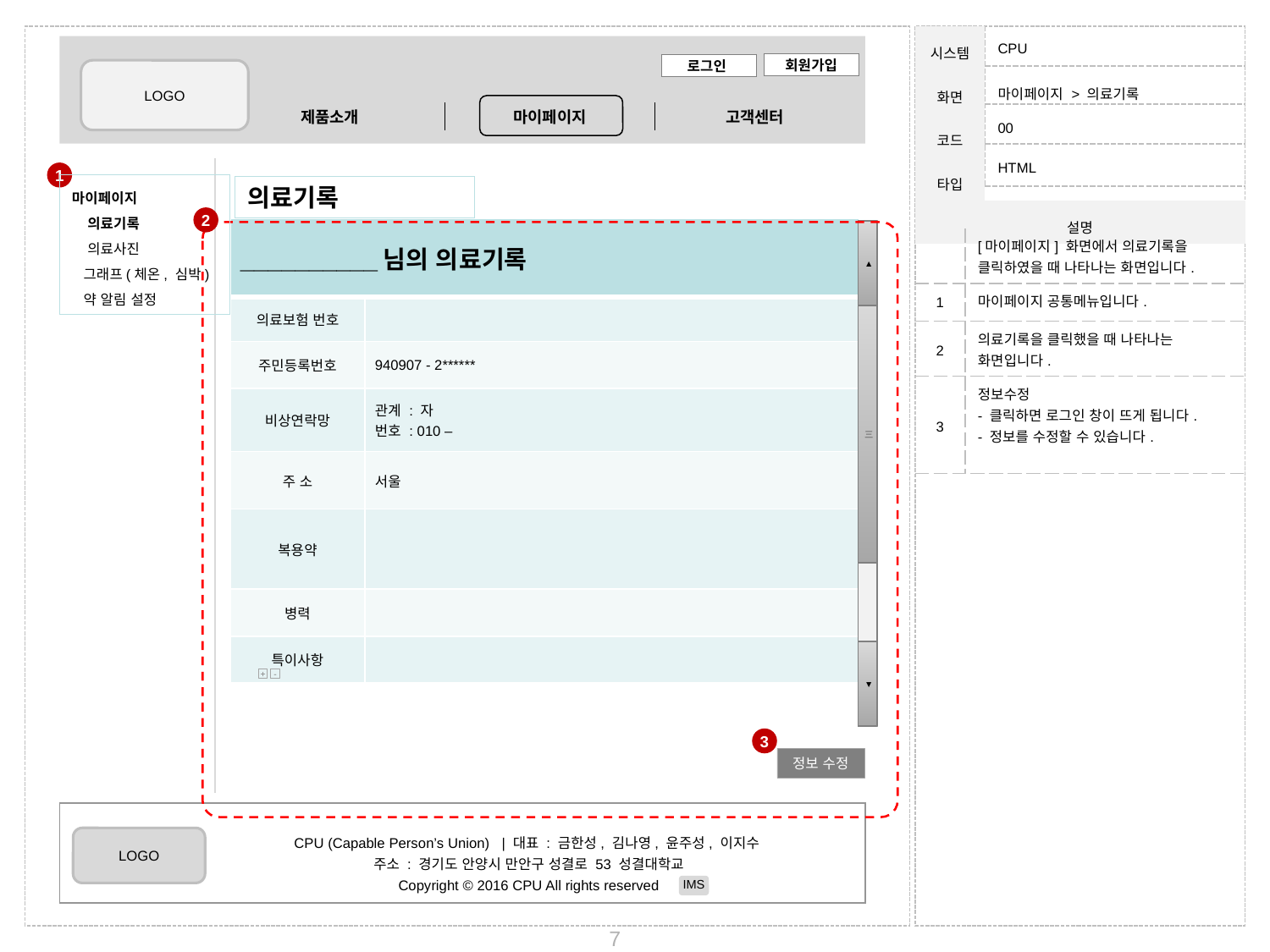

| 마이페이지 > 의료기록 |
| --- |
| 00 |
| HTML |

1
마이페이지
   의료기록
   의료사진
  그래프(체온, 심박)
  약 알림 설정
의료기록
2
| \_\_\_\_\_\_\_\_\_\_님의 의료기록 |  |
| --- | --- |
| 의료보험 번호 |  |
| 주민등록번호 | 940907 - 2\*\*\*\*\*\* |
| 비상연락망 | 관계 : 자 번호 : 010 – |
| 주 소 | 서울 |
| 복용약 |  |
| 병력 |  |
| 특이사항 |  |
▲

三
▼

|  | [마이페이지] 화면에서 의료기록을 클릭하였을 때 나타나는 화면입니다. |
| --- | --- |
| 1 | 마이페이지 공통메뉴입니다. |
| 2 | 의료기록을 클릭했을 때 나타나는 화면입니다. |
| 3 | 정보수정 - 클릭하면 로그인 창이 뜨게 됩니다. - 정보를 수정할 수 있습니다. |
+
-
3
정보 수정
7